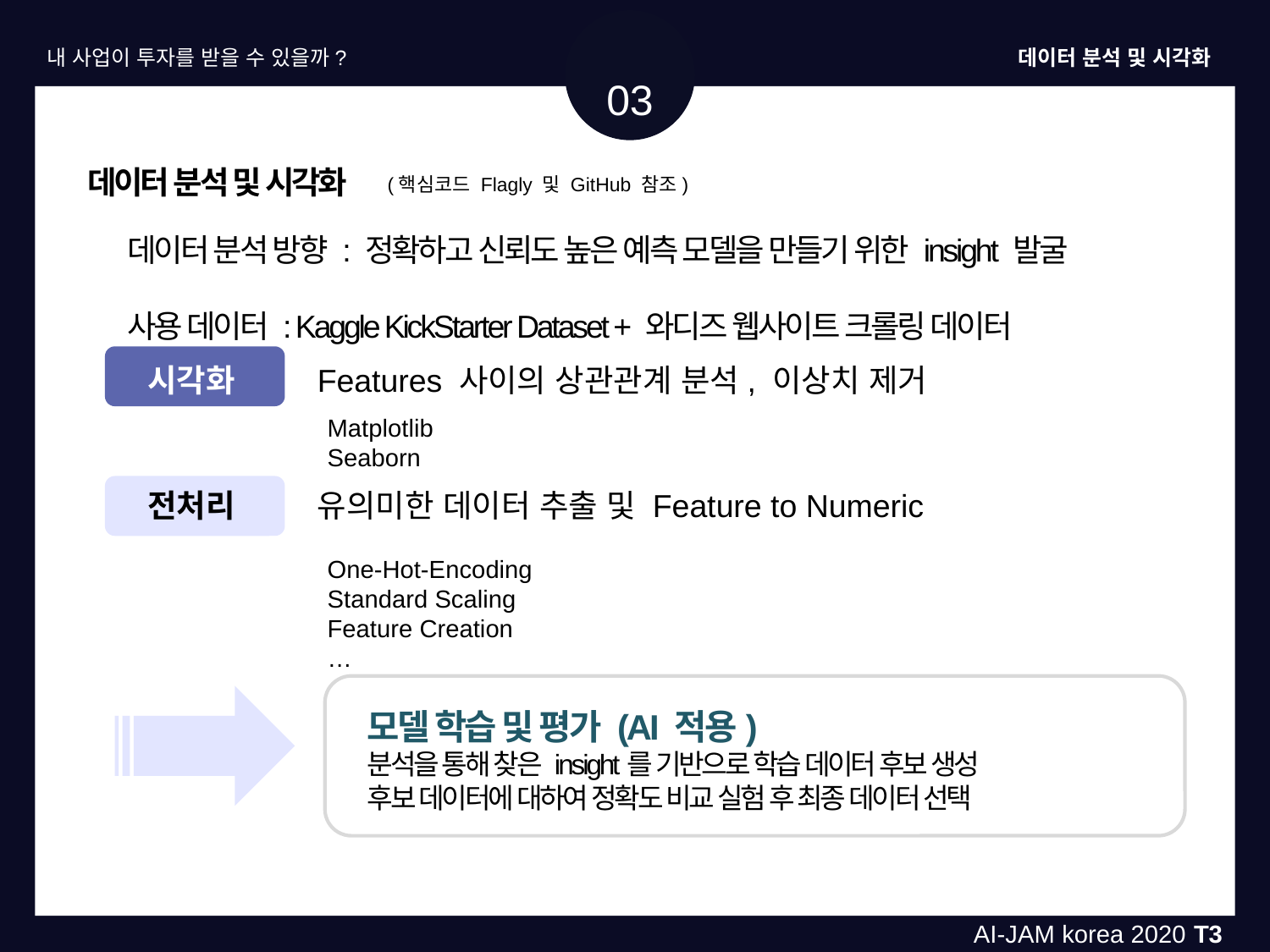

내 사업이 투자를 받을 수 있을까?
데이터 분석 및 시각화
03

데이터 분석 및 시각화
(핵심코드 Flagly 및 GitHub 참조)
데이터 분석 방향 : 정확하고 신뢰도 높은 예측 모델을 만들기 위한 insight 발굴
사용 데이터 : Kaggle KickStarter Dataset + 와디즈 웹사이트 크롤링 데이터

시각화
Features 사이의 상관관계 분석, 이상치 제거
Matplotlib
Seaborn

전처리
유의미한 데이터 추출 및 Feature to Numeric
One-Hot-Encoding
Standard Scaling
Feature Creation
…
모델 학습 및 평가 (AI 적용)
분석을 통해 찾은 insight를 기반으로 학습 데이터 후보 생성
후보 데이터에 대하여 정확도 비교 실험 후 최종 데이터 선택

AI-JAM korea 2020 T3